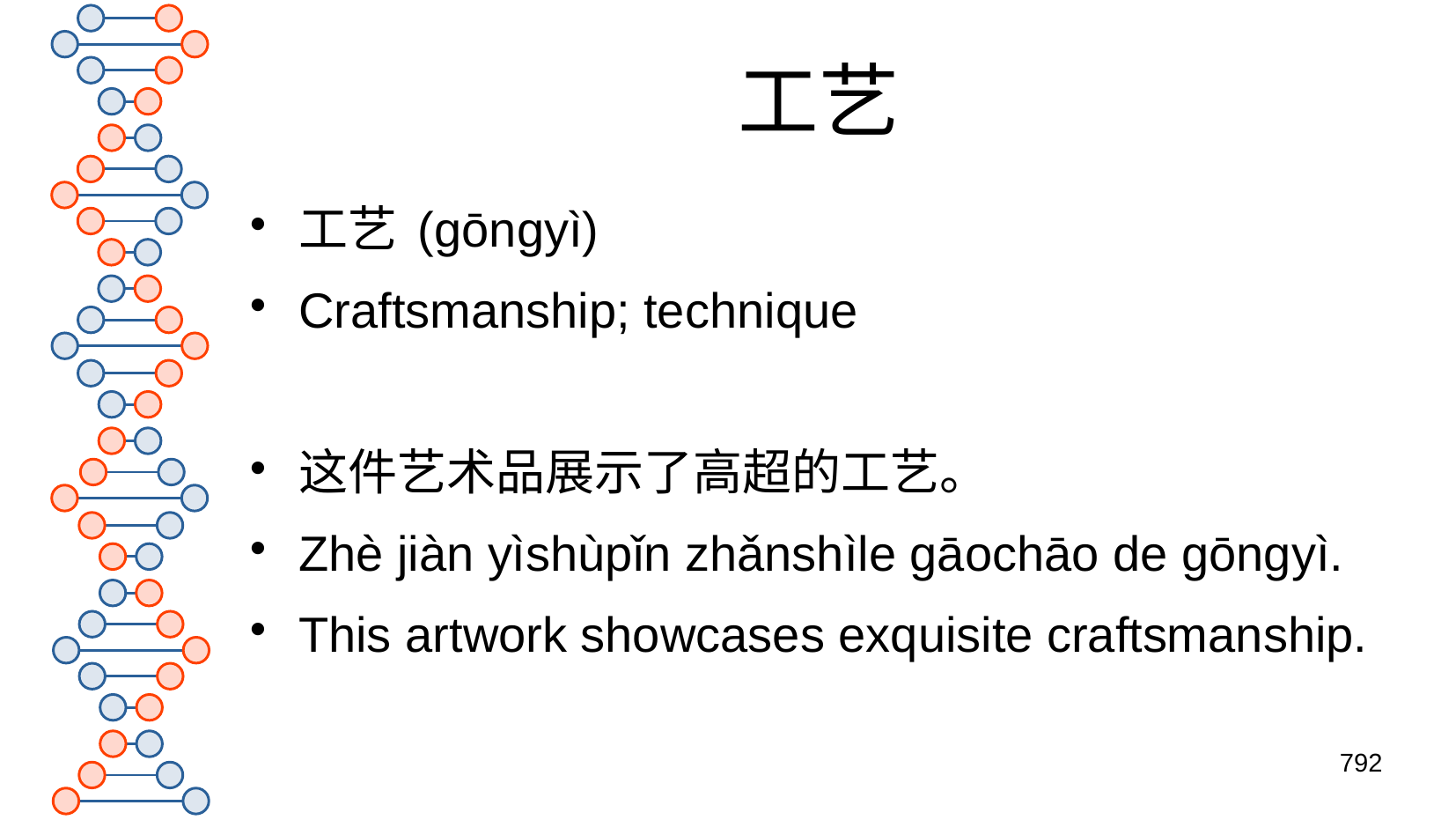

# 工艺
工艺 (gōngyì)
Craftsmanship; technique

这件艺术品展示了高超的工艺。
Zhè jiàn yìshùpǐn zhǎnshìle gāochāo de gōngyì.
This artwork showcases exquisite craftsmanship.

792